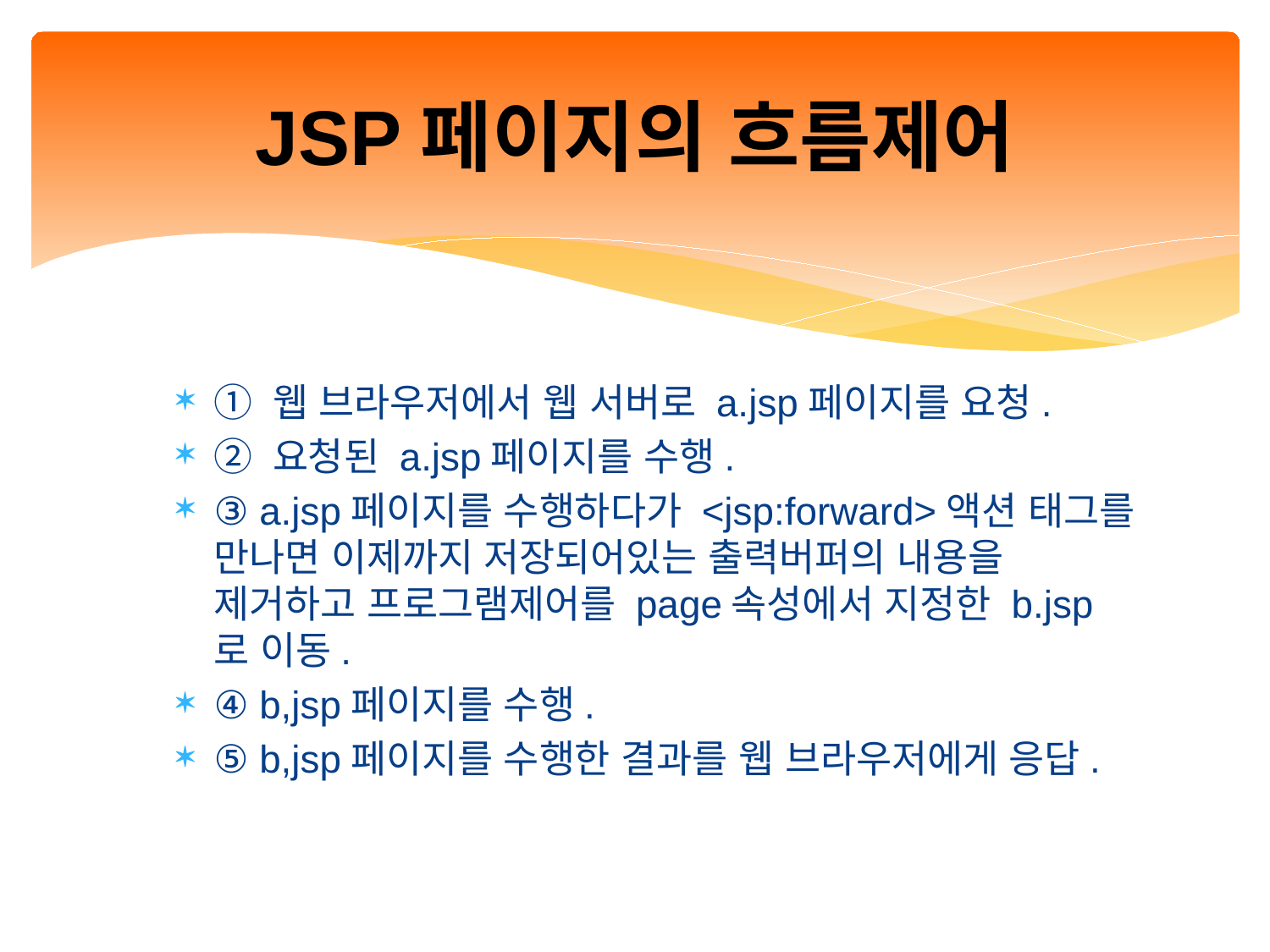

# JSP페이지의 흐름제어
① 웹 브라우저에서 웹 서버로 a.jsp페이지를 요청.
② 요청된 a.jsp페이지를 수행.
③ a.jsp페이지를 수행하다가 <jsp:forward>액션 태그를 만나면 이제까지 저장되어있는 출력버퍼의 내용을 제거하고 프로그램제어를 page속성에서 지정한 b.jsp로 이동.
④ b,jsp페이지를 수행.
⑤ b,jsp페이지를 수행한 결과를 웹 브라우저에게 응답.